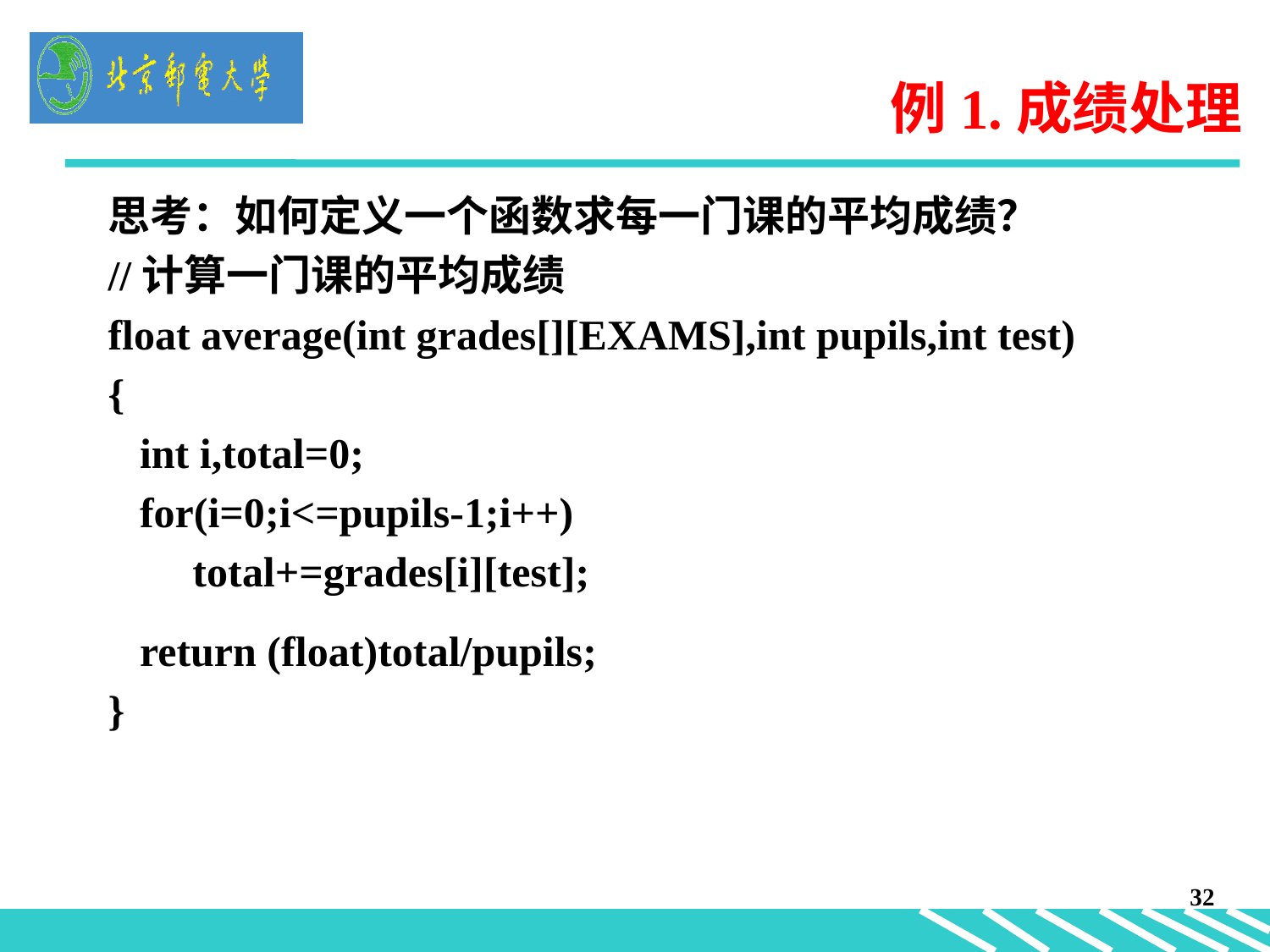

# 例1.成绩处理
思考：如何定义一个函数求每一门课的平均成绩？
//计算一门课的平均成绩
float average(int grades[][EXAMS],int pupils,int test)
{
   int i,total=0;
   for(i=0;i<=pupils-1;i++)
        total+=grades[i][test];

   return (float)total/pupils;
}
32